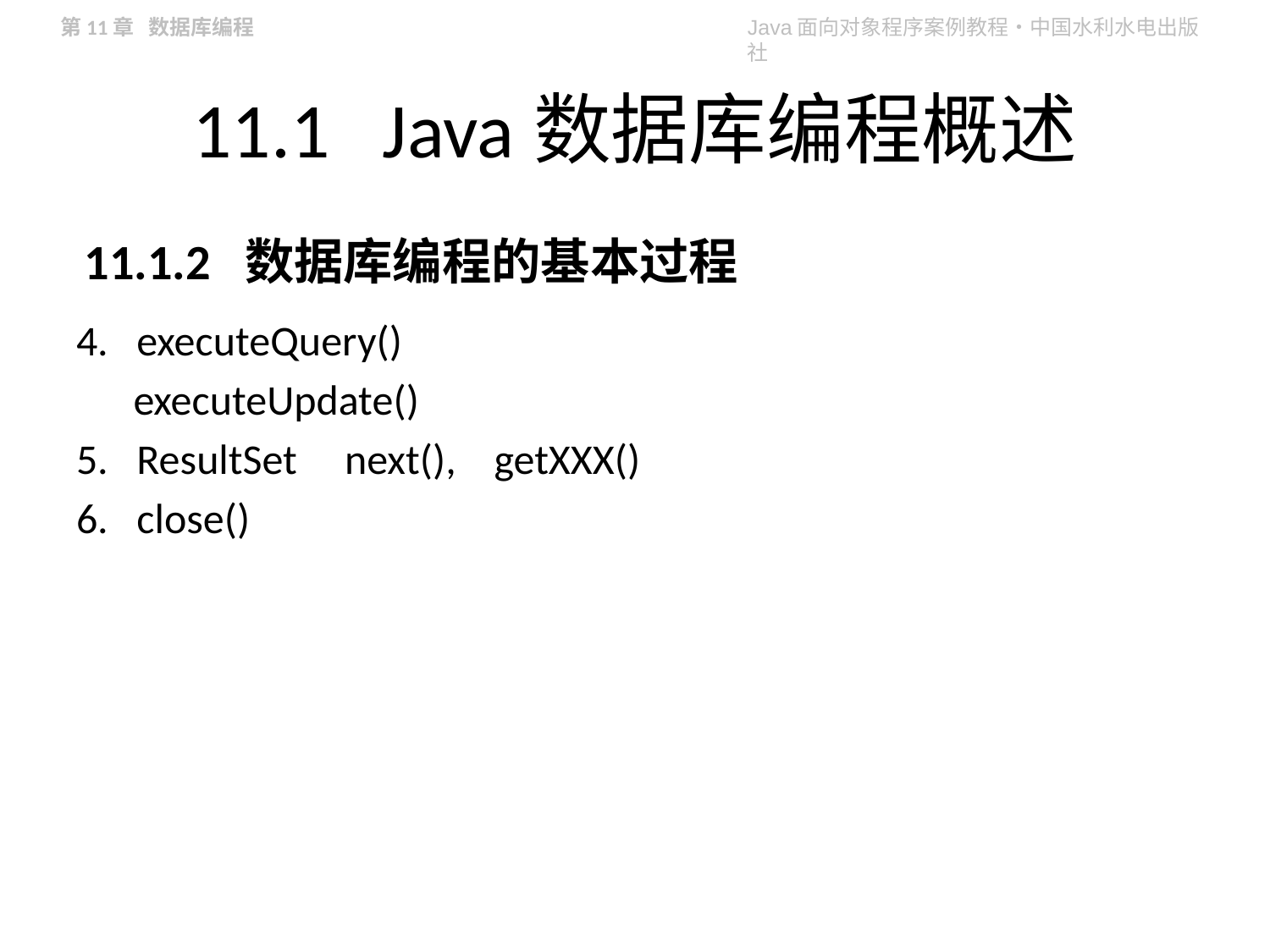

# 11.1   Java数据库编程概述
11.1.2  数据库编程的基本过程
4.   executeQuery()
      executeUpdate()
5.   ResultSet     next(),    getXXX()
6.   close()